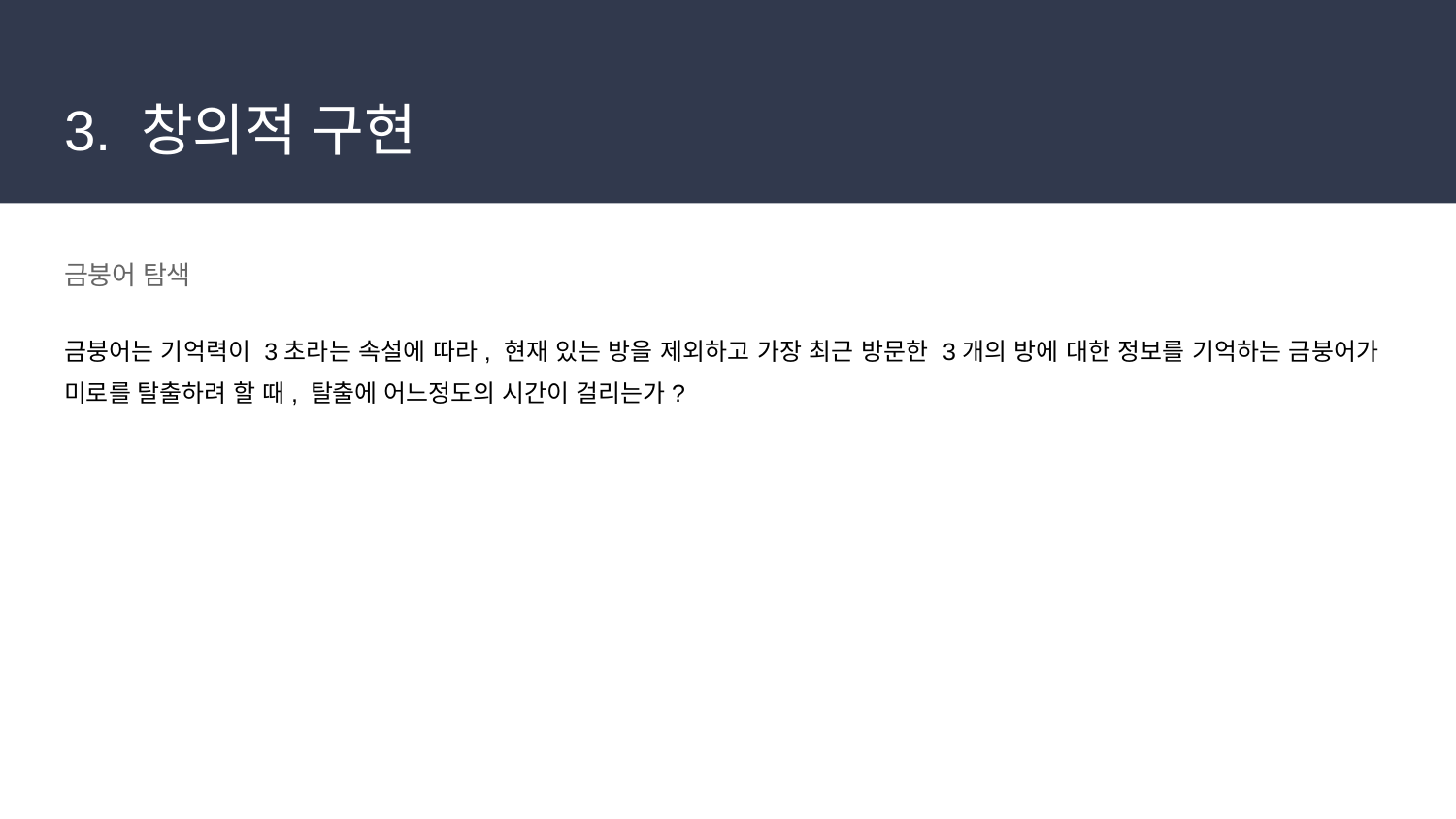

# 3. 창의적 구현
금붕어 탐색
금붕어는 기억력이 3초라는 속설에 따라, 현재 있는 방을 제외하고 가장 최근 방문한 3개의 방에 대한 정보를 기억하는 금붕어가 미로를 탈출하려 할 때, 탈출에 어느정도의 시간이 걸리는가?